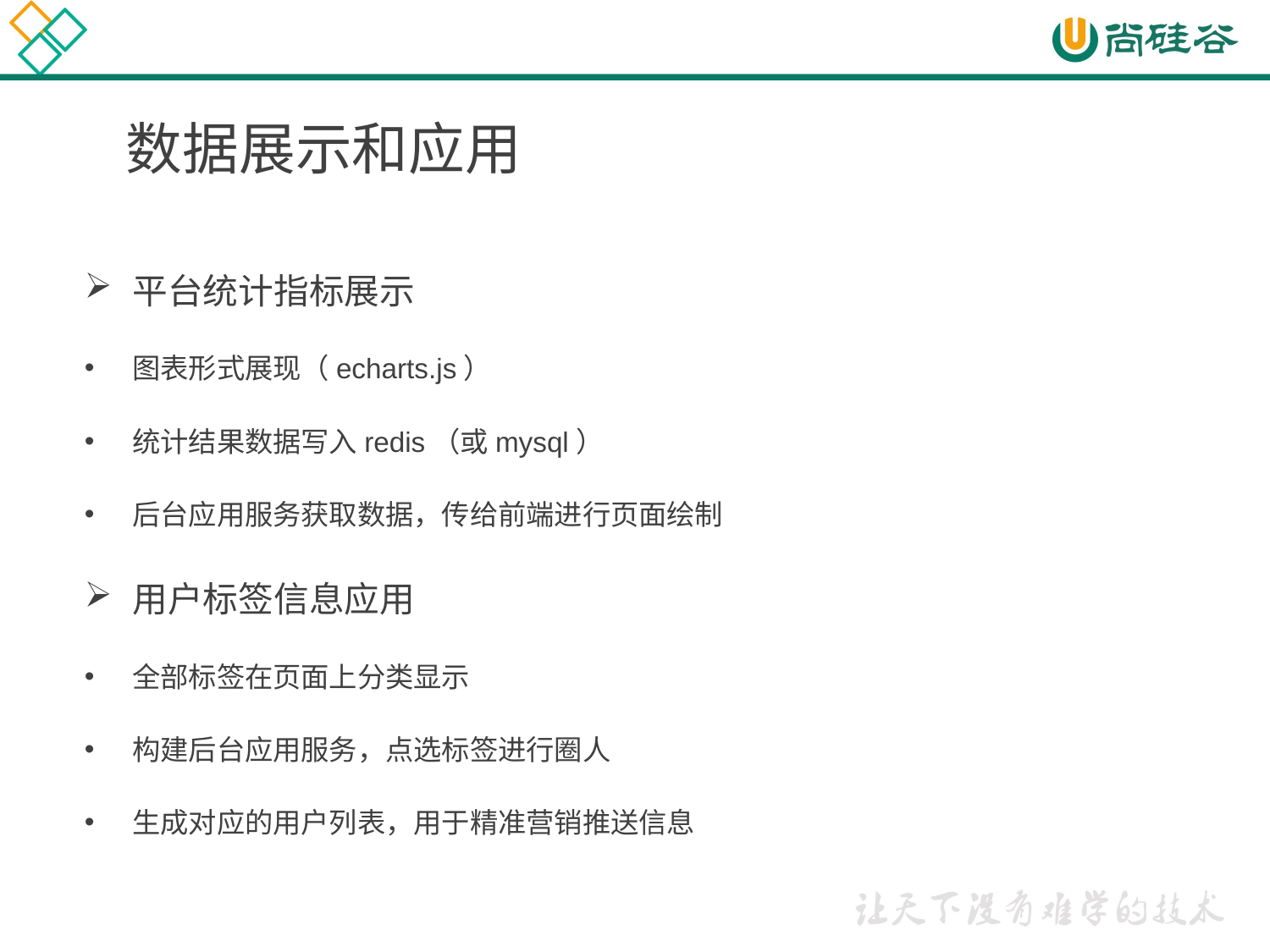

# 数据展示和应用
平台统计指标展示
图表形式展现（echarts.js）
统计结果数据写入redis（或mysql）
后台应用服务获取数据，传给前端进行页面绘制
用户标签信息应用
全部标签在页面上分类显示
构建后台应用服务，点选标签进行圈人
生成对应的用户列表，用于精准营销推送信息